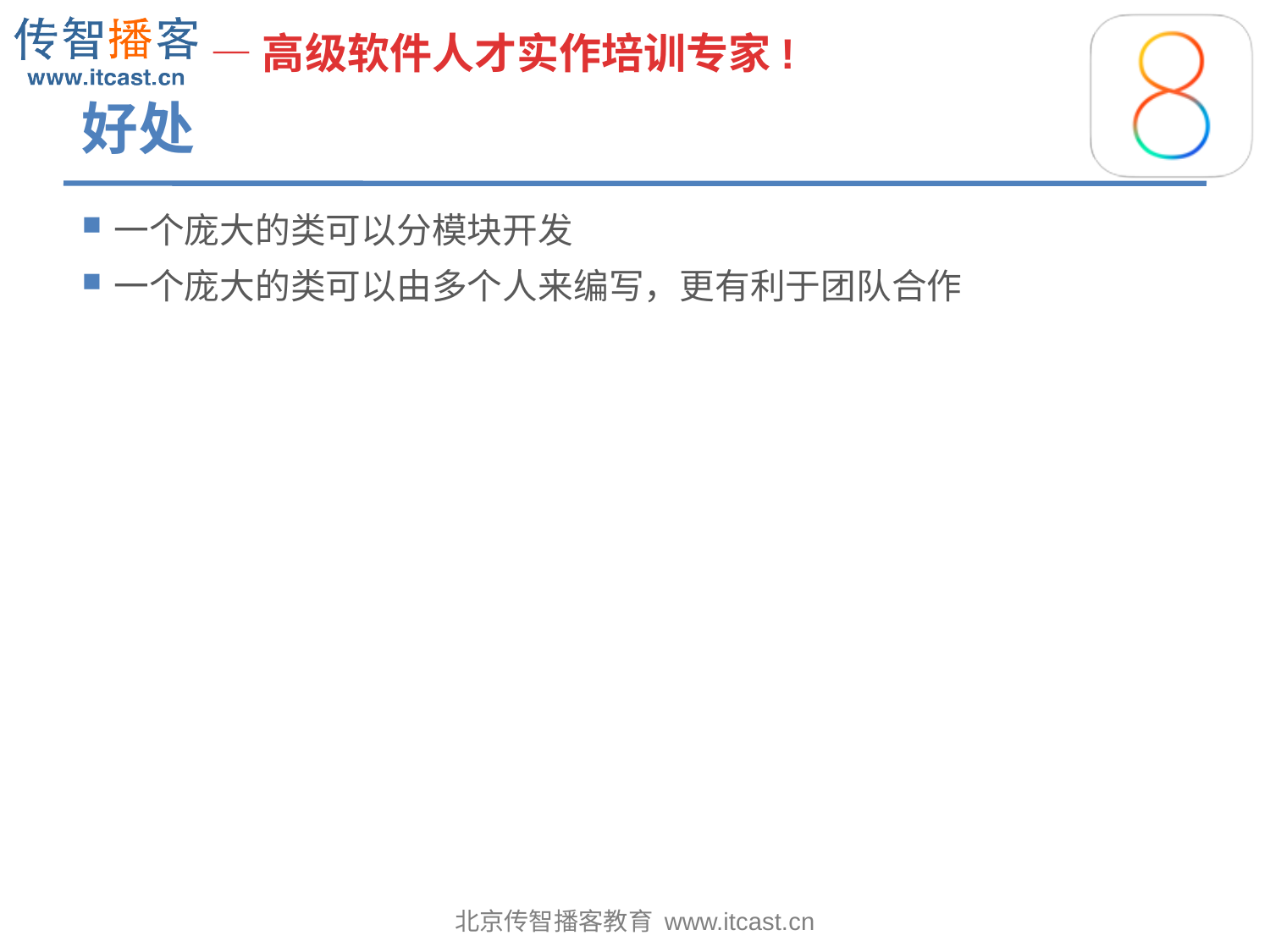

# 好处
一个庞大的类可以分模块开发
一个庞大的类可以由多个人来编写，更有利于团队合作